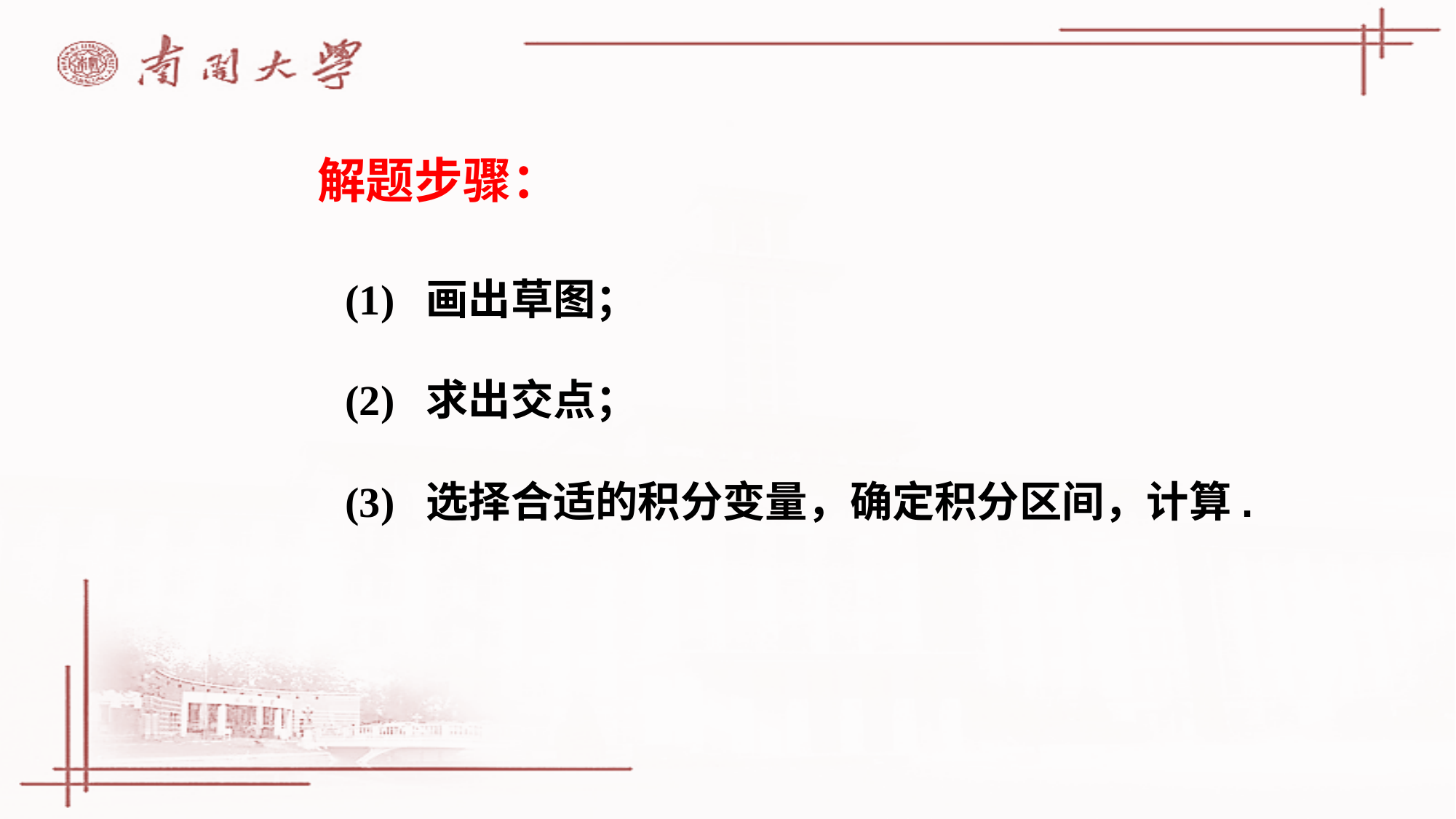

# 解题步骤：
(1)  画出草图；
(2)  求出交点；
(3)  选择合适的积分变量，确定积分区间，计算.